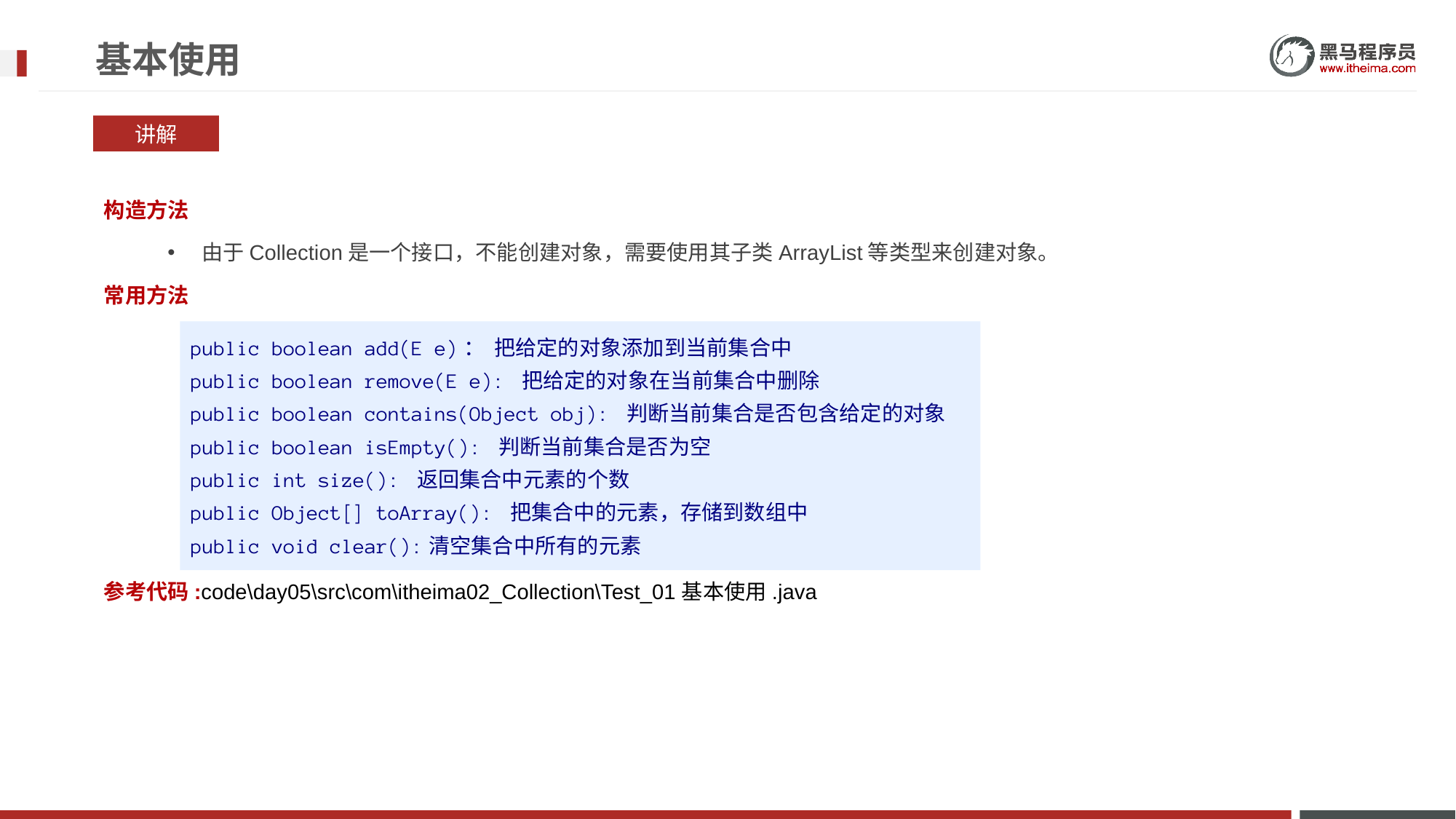

# 基本使用
讲解
构造方法
由于Collection是一个接口，不能创建对象，需要使用其子类ArrayList等类型来创建对象。
常用方法

参考代码:code\day05\src\com\itheima02_Collection\Test_01基本使用.java
public boolean add(E e)：  把给定的对象添加到当前集合中
public boolean remove(E e): 把给定的对象在当前集合中删除
public boolean contains(Object obj): 判断当前集合是否包含给定的对象
public boolean isEmpty(): 判断当前集合是否为空
public int size(): 返回集合中元素的个数
public Object[] toArray(): 把集合中的元素，存储到数组中
public void clear():清空集合中所有的元素